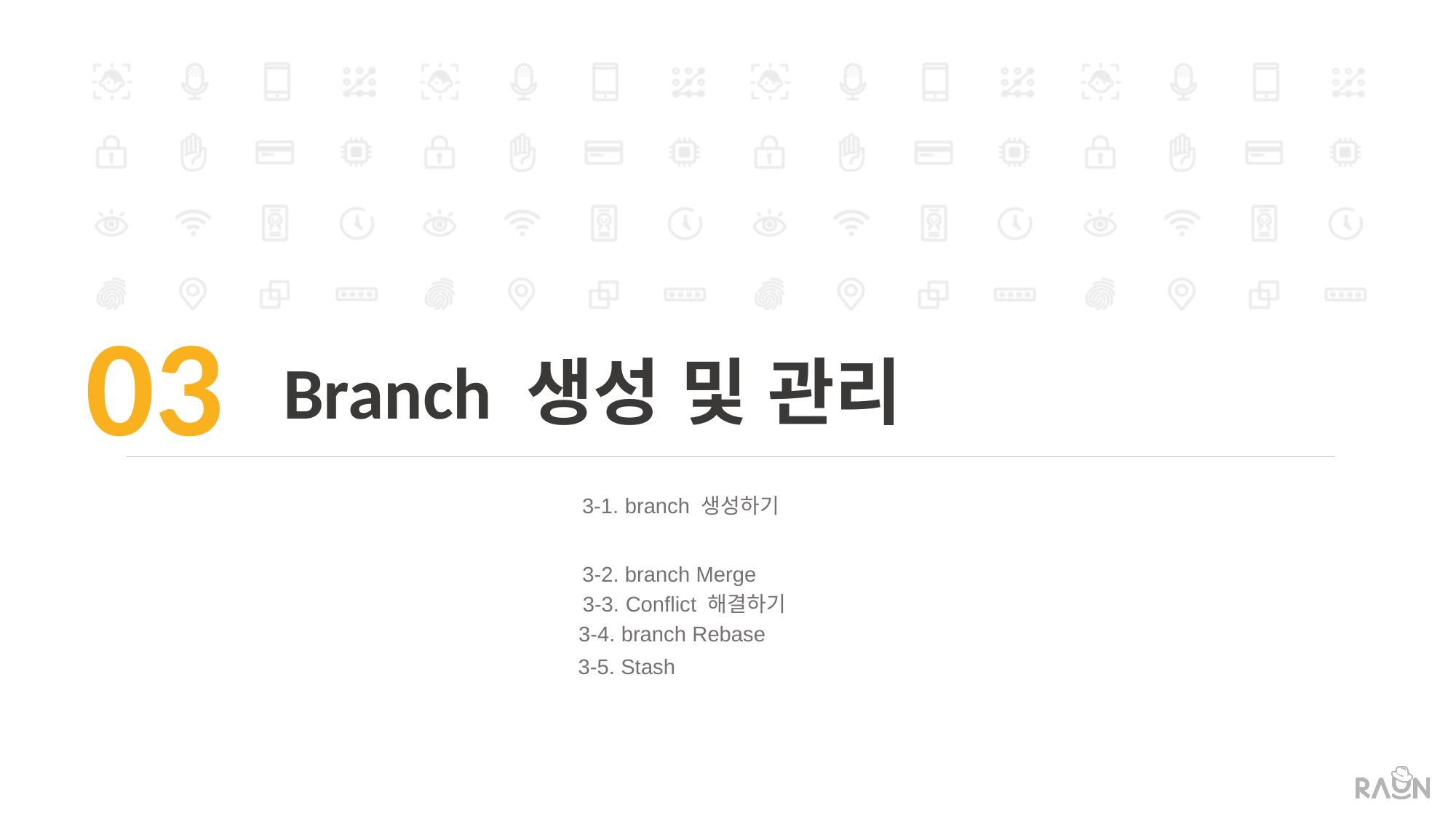

03
Branch 생성 및 관리
3-1. branch 생성하기
3-2. branch Merge
3-3. Conflict 해결하기
3-4. branch Rebase
3-5. Stash